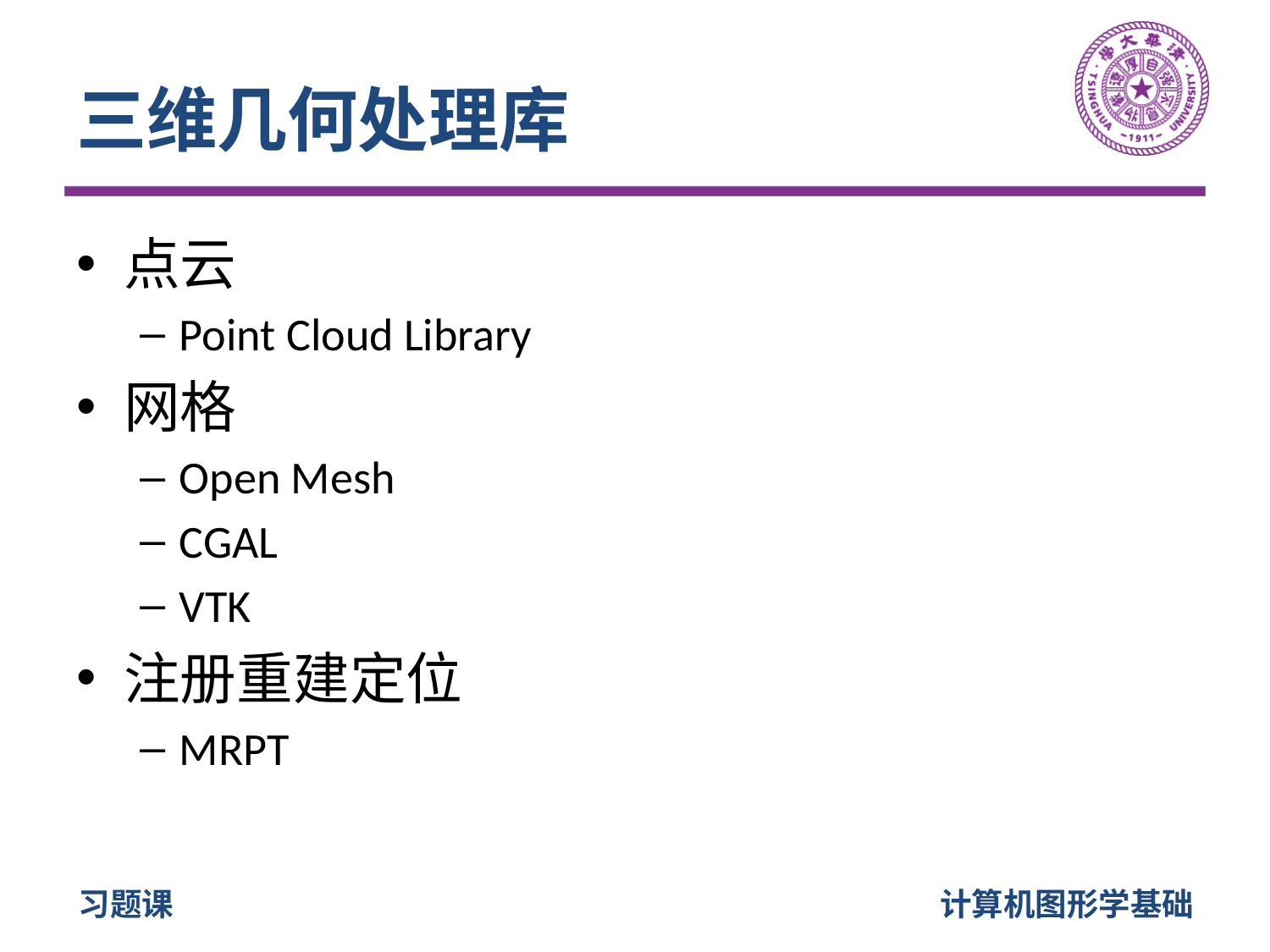

# 三维几何处理库
点云
Point Cloud Library
网格
Open Mesh
CGAL
VTK
注册重建定位
MRPT